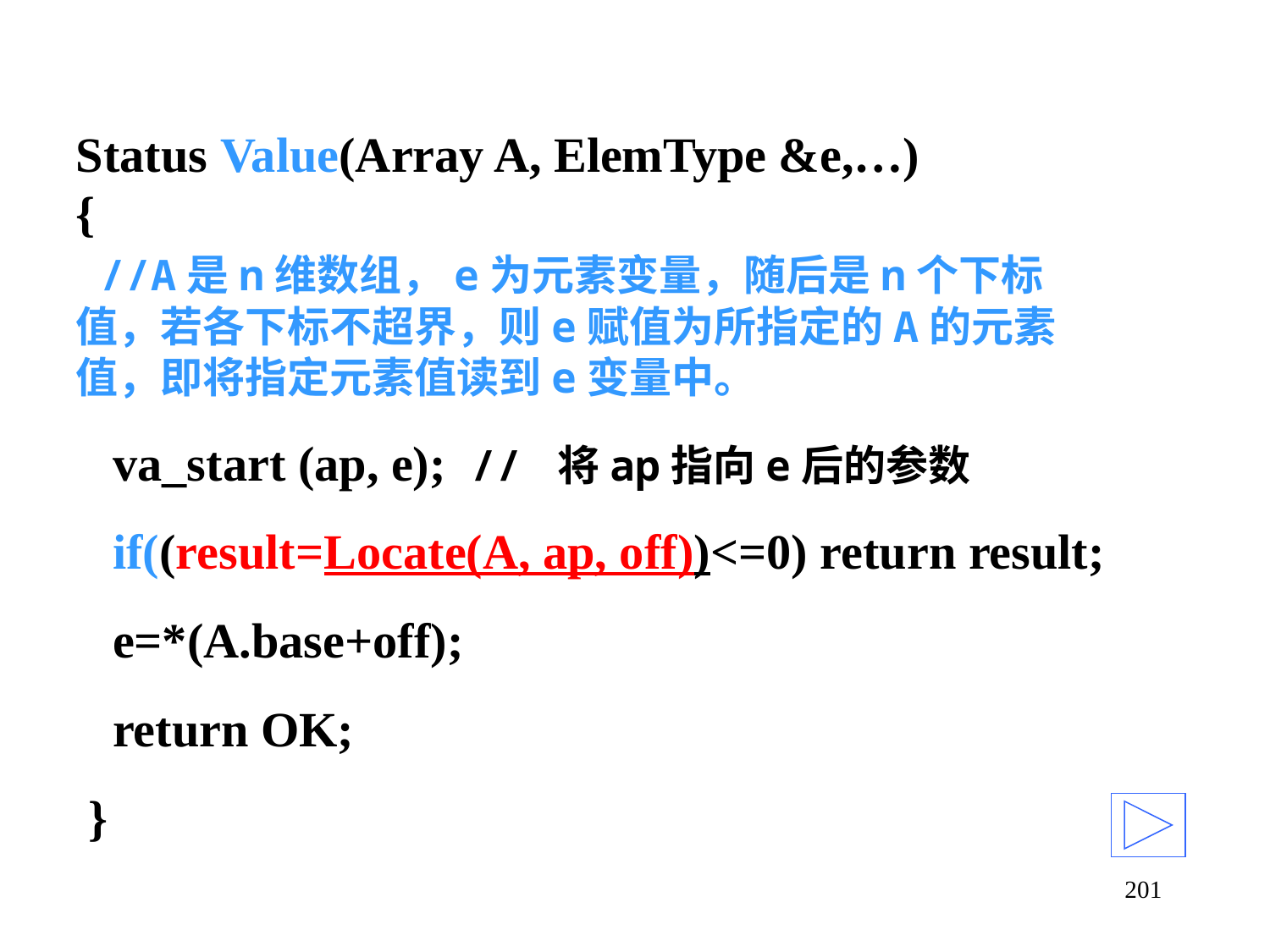

Status Value(Array A, ElemType &e,…)
{
  //A是n维数组，e为元素变量，随后是n个下标值，若各下标不超界，则e赋值为所指定的A的元素值，即将指定元素值读到e变量中。
   va_start (ap, e);  // 将ap指向e后的参数
   if((result=Locate(A, ap, off))<=0) return result;
   e=*(A.base+off);
   return OK;
 }

201